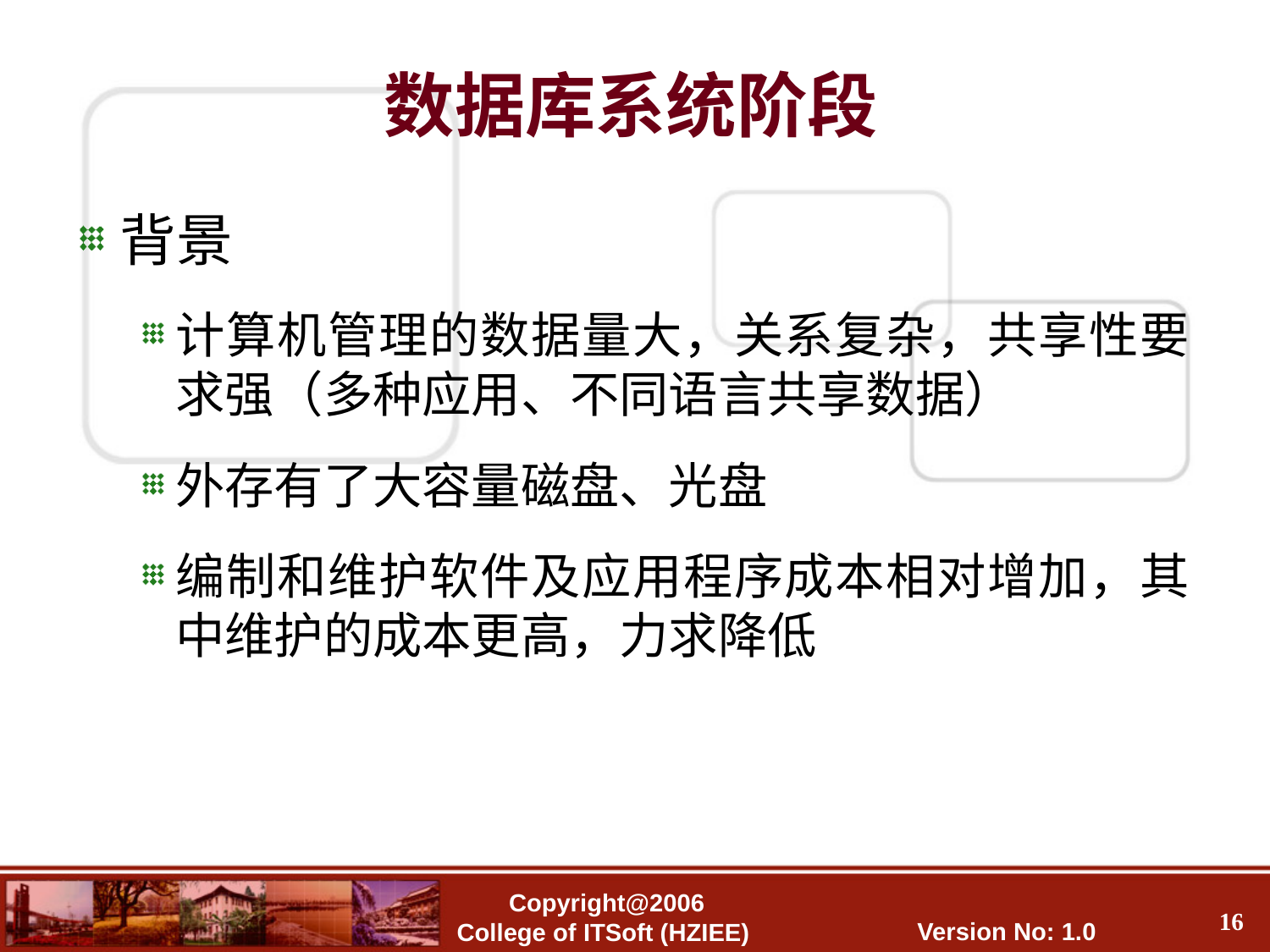

数据库系统阶段
背景
计算机管理的数据量大，关系复杂，共享性要求强（多种应用、不同语言共享数据）
外存有了大容量磁盘、光盘
编制和维护软件及应用程序成本相对增加，其中维护的成本更高，力求降低